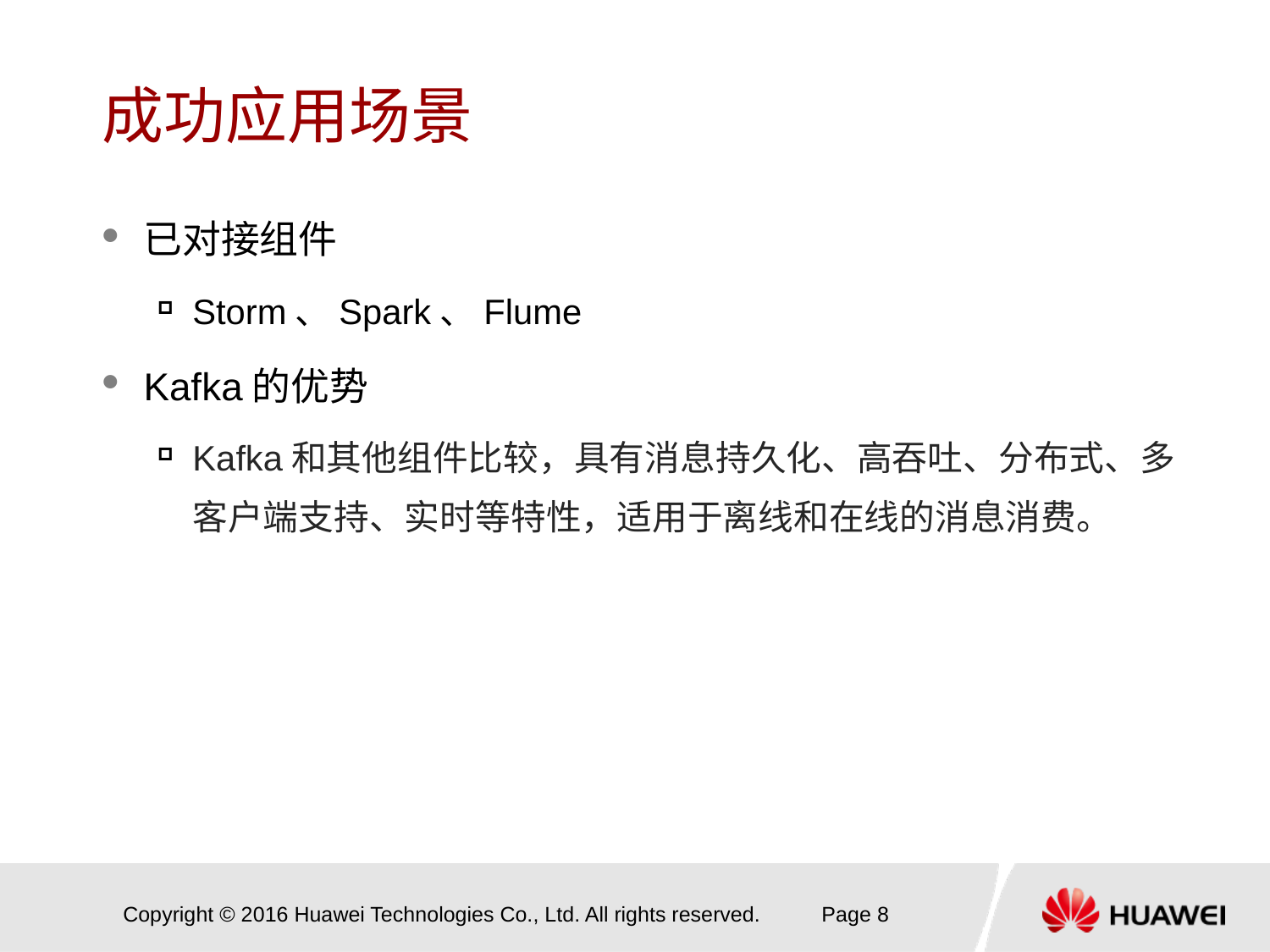

# 成功应用场景
已对接组件
Storm、Spark、Flume
Kafka的优势
Kafka和其他组件比较，具有消息持久化、高吞吐、分布式、多客户端支持、实时等特性，适用于离线和在线的消息消费。